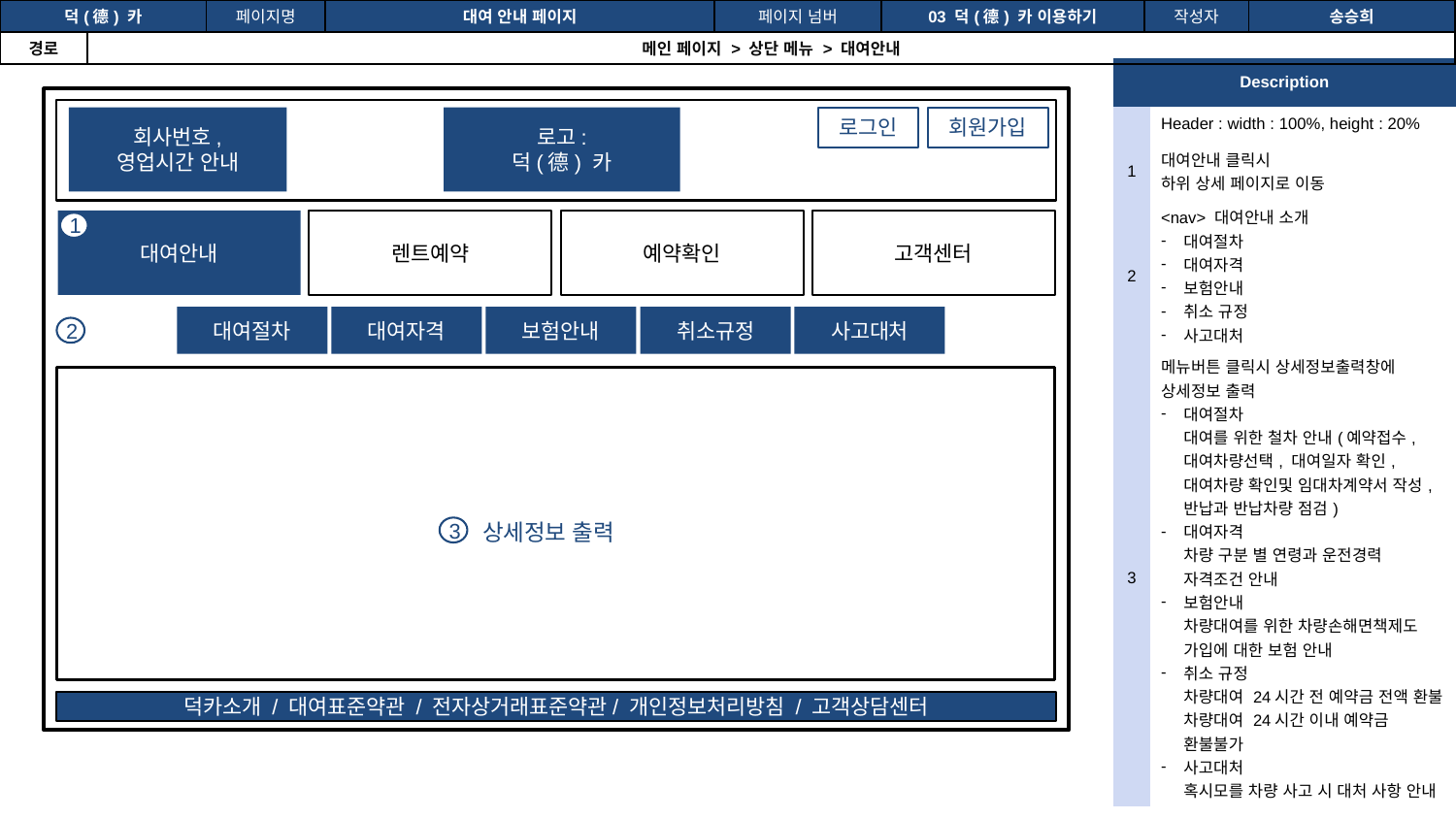

| 덕(德) 카 |  | 페이지명 | 대여 안내 페이지 | 페이지 넘버 | 03 덕(德) 카 이용하기 | 작성자 | 송승희 |
| --- | --- | --- | --- | --- | --- | --- | --- |
| 경로 | 메인 페이지 > 상단 메뉴 > 대여안내 |  |  |  |  |  |  |
공간(오피스) 대여 시스템
| Description |  |
| --- | --- |
|  | Header : width : 100%, height : 20% |
| 1 | 대여안내 클릭시 하위 상세 페이지로 이동 |
| 2 | <nav> 대여안내 소개 대여절차 대여자격 보험안내 취소 규정 사고대처 |
| 3 | 메뉴버튼 클릭시 상세정보출력창에 상세정보 출력 대여절차 대여를 위한 철차 안내(예약접수, 대여차량선택, 대여일자 확인, 대여차량 확인및 임대차계약서 작성, 반납과 반납차량 점검) 대여자격 차량 구분 별 연령과 운전경력 자격조건 안내 보험안내 차량대여를 위한 차량손해면책제도 가입에 대한 보험 안내 취소 규정 차량대여 24시간 전 예약금 전액 환불 차량대여 24시간 이내 예약금 환불불가 사고대처 혹시모를 차량 사고 시 대처 사항 안내 |

로그인
회원가입
회사번호,
영업시간 안내
로고:
덕(德) 카
대여안내
렌트예약
예약확인
고객센터
1
대여절차
대여자격
보험안내
취소규정
사고대처
2
대여안내
상세정보 출력
3
덕카소개 / 대여표준약관 / 전자상거래표준약관/ 개인정보처리방침 / 고객상담센터
9